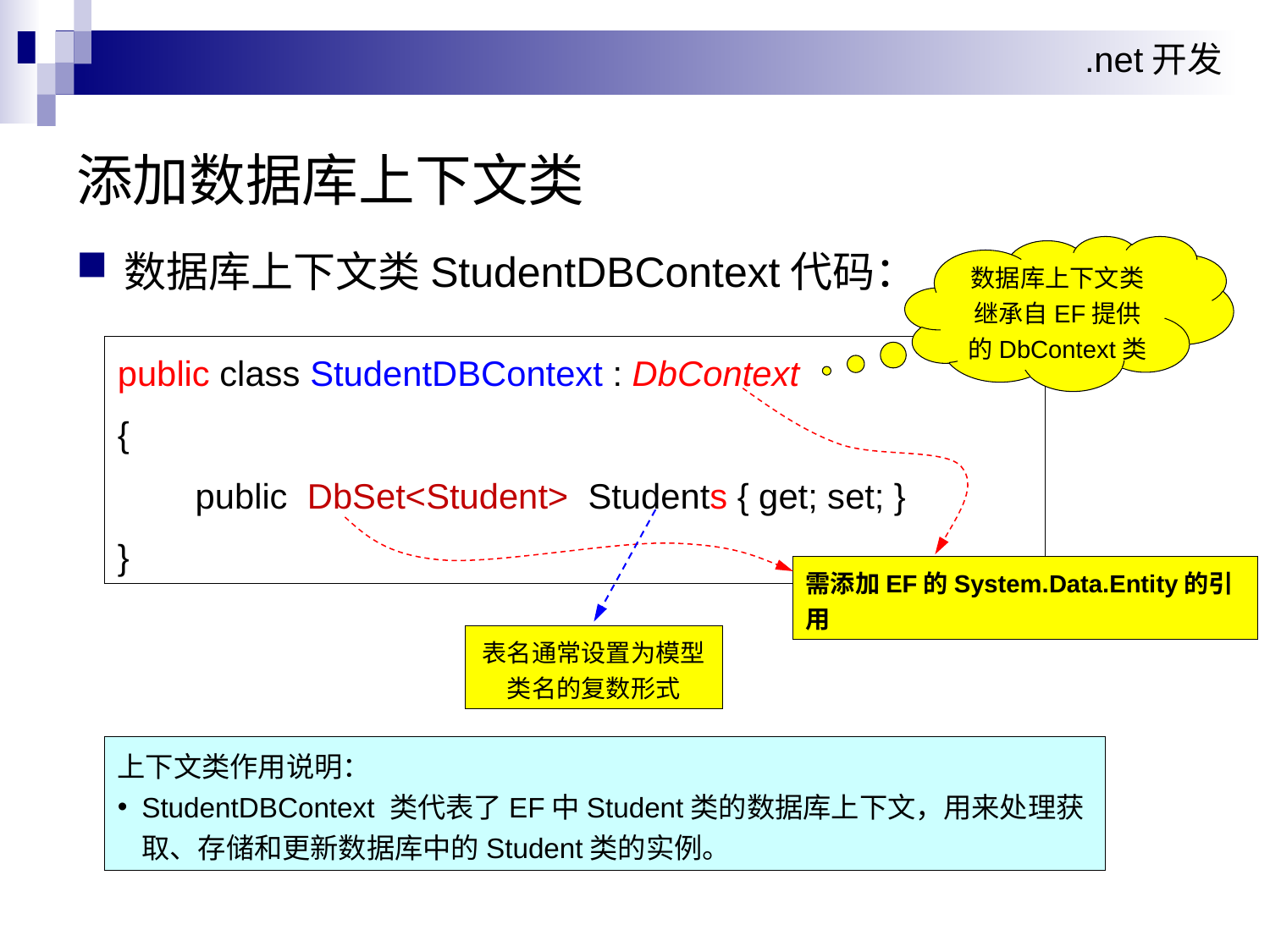

添加数据库上下文类
数据库上下文类StudentDBContext代码：

数据库上下文类继承自EF提供的DbContext类
public class StudentDBContext : DbContext
{
        public  DbSet<Student>  Students { get; set; }
}

需添加EF的System.Data.Entity的引用
表名通常设置为模型类名的复数形式
上下文类作用说明：
StudentDBContext 类代表了EF中Student类的数据库上下文，用来处理获取、存储和更新数据库中的Student类的实例。